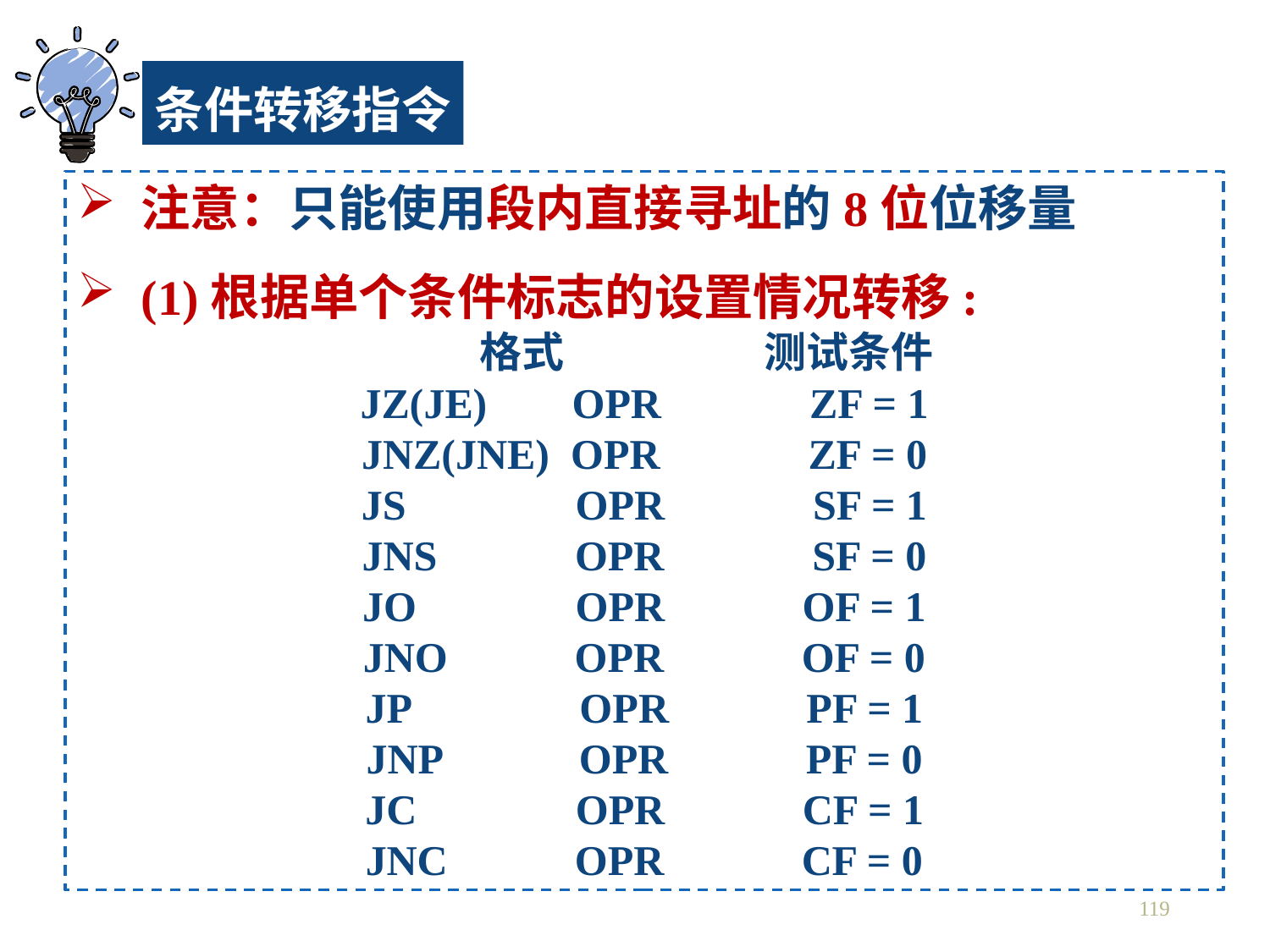

条件转移指令
注意：只能使用段内直接寻址的8位位移量
(1)根据单个条件标志的设置情况转移:
            格式                     测试条件
JZ(JE)        OPR              ZF = 1
JNZ(JNE)  OPR              ZF = 0
JS                OPR              SF = 1
JNS             OPR              SF = 0
JO               OPR             OF = 1
JNO            OPR             OF = 0
JP                OPR             PF = 1
JNP             OPR             PF = 0
JC               OPR             CF = 1
JNC            OPR             CF = 0

119